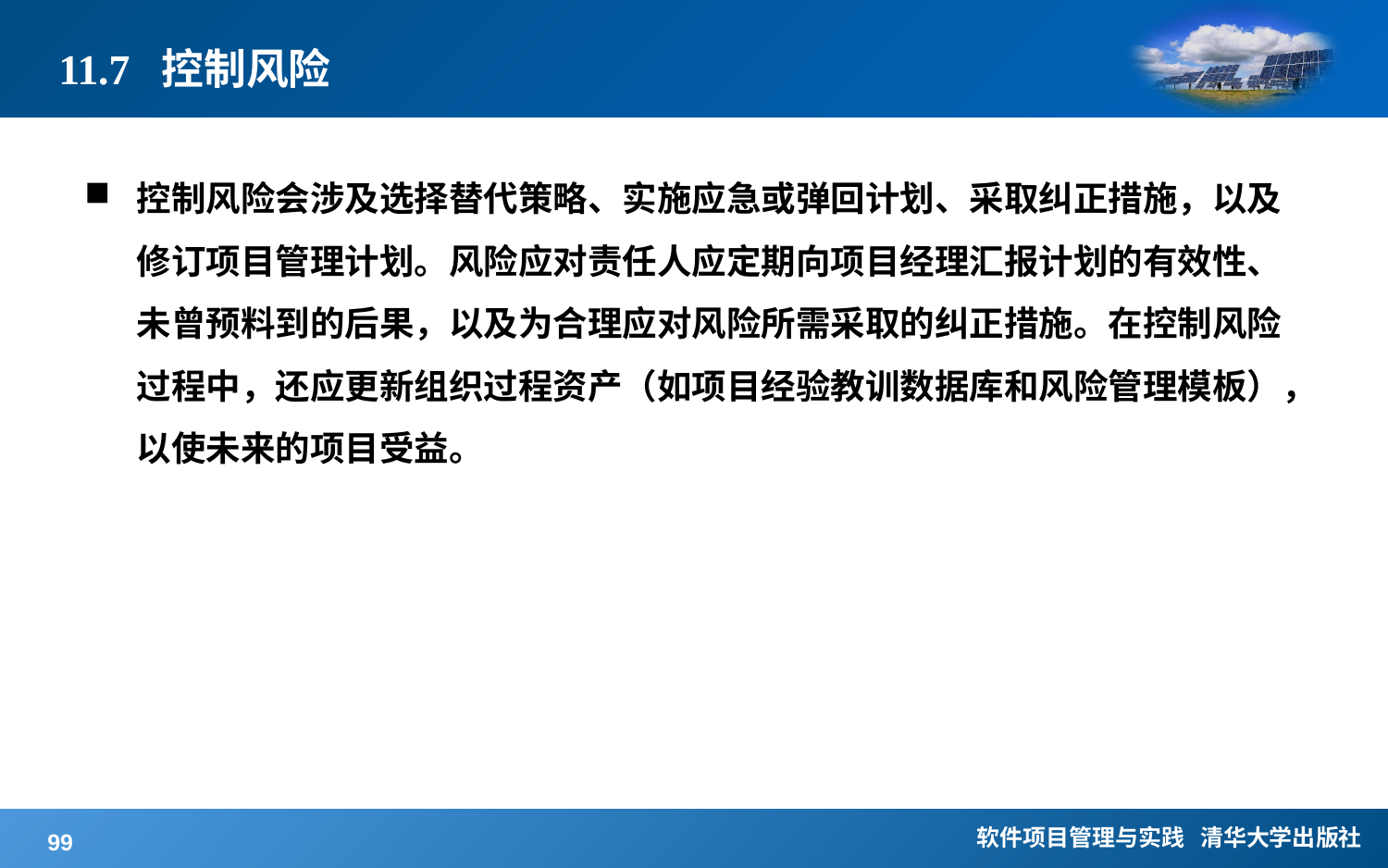

# 11.7  控制风险
控制风险会涉及选择替代策略、实施应急或弹回计划、采取纠正措施，以及修订项目管理计划。风险应对责任人应定期向项目经理汇报计划的有效性、未曾预料到的后果，以及为合理应对风险所需采取的纠正措施。在控制风险过程中，还应更新组织过程资产（如项目经验教训数据库和风险管理模板），以使未来的项目受益。